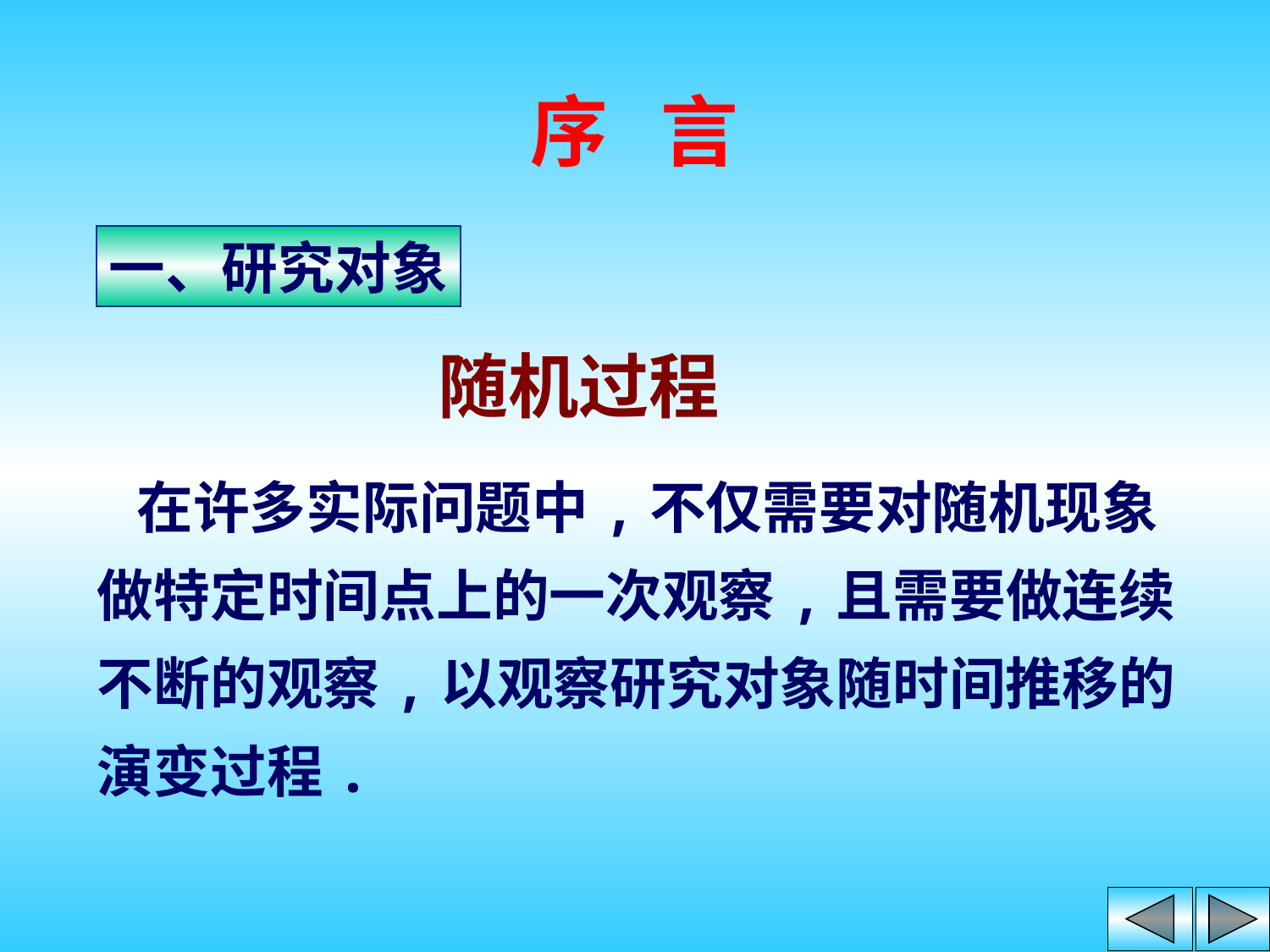

序   言
一、研究对象
随机过程
  在许多实际问题中,不仅需要对随机现象做特定时间点上的一次观察,且需要做连续不断的观察,以观察研究对象随时间推移的演变过程.